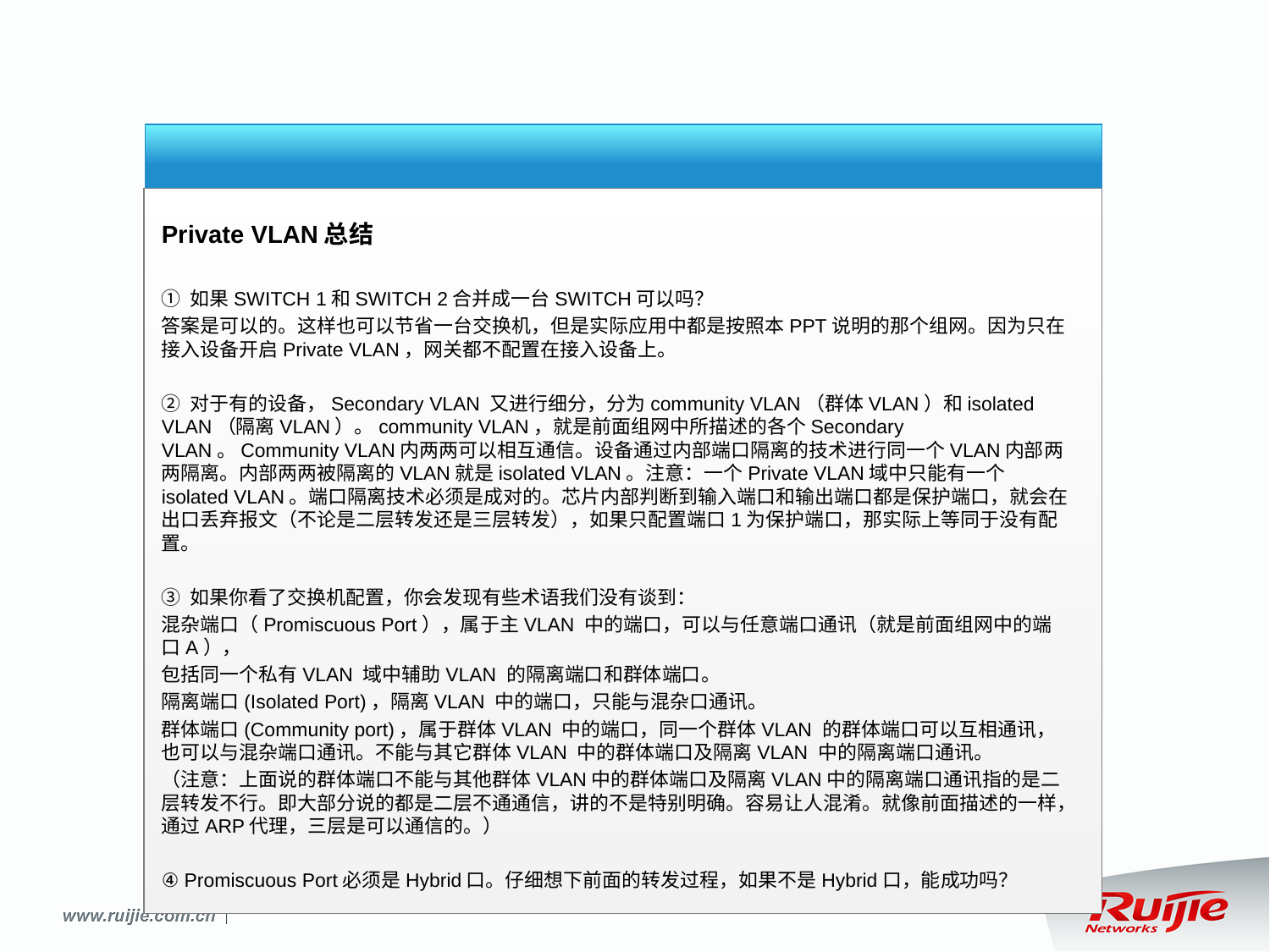

Private VLAN总结

① 如果SWITCH 1和SWITCH 2合并成一台SWITCH可以吗？
答案是可以的。这样也可以节省一台交换机，但是实际应用中都是按照本PPT说明的那个组网。因为只在接入设备开启Private VLAN，网关都不配置在接入设备上。

② 对于有的设备，Secondary VLAN 又进行细分，分为community VLAN（群体VLAN）和isolated VLAN（隔离VLAN）。community VLAN，就是前面组网中所描述的各个Secondary VLAN。Community VLAN内两两可以相互通信。设备通过内部端口隔离的技术进行同一个VLAN内部两两隔离。内部两两被隔离的VLAN就是isolated VLAN。注意：一个Private VLAN域中只能有一个isolated VLAN。端口隔离技术必须是成对的。芯片内部判断到输入端口和输出端口都是保护端口，就会在出口丢弃报文（不论是二层转发还是三层转发），如果只配置端口1为保护端口，那实际上等同于没有配置。

③ 如果你看了交换机配置，你会发现有些术语我们没有谈到：
混杂端口（Promiscuous Port），属于主VLAN 中的端口，可以与任意端口通讯（就是前面组网中的端口A），
包括同一个私有VLAN 域中辅助VLAN 的隔离端口和群体端口。
隔离端口(Isolated Port)，隔离VLAN 中的端口，只能与混杂口通讯。
群体端口(Community port)，属于群体VLAN 中的端口，同一个群体VLAN 的群体端口可以互相通讯，也可以与混杂端口通讯。不能与其它群体VLAN 中的群体端口及隔离VLAN 中的隔离端口通讯。
（注意：上面说的群体端口不能与其他群体VLAN中的群体端口及隔离VLAN中的隔离端口通讯指的是二层转发不行。即大部分说的都是二层不通通信，讲的不是特别明确。容易让人混淆。就像前面描述的一样，通过ARP代理，三层是可以通信的。）

④ Promiscuous Port必须是Hybrid口。仔细想下前面的转发过程，如果不是Hybrid口，能成功吗？